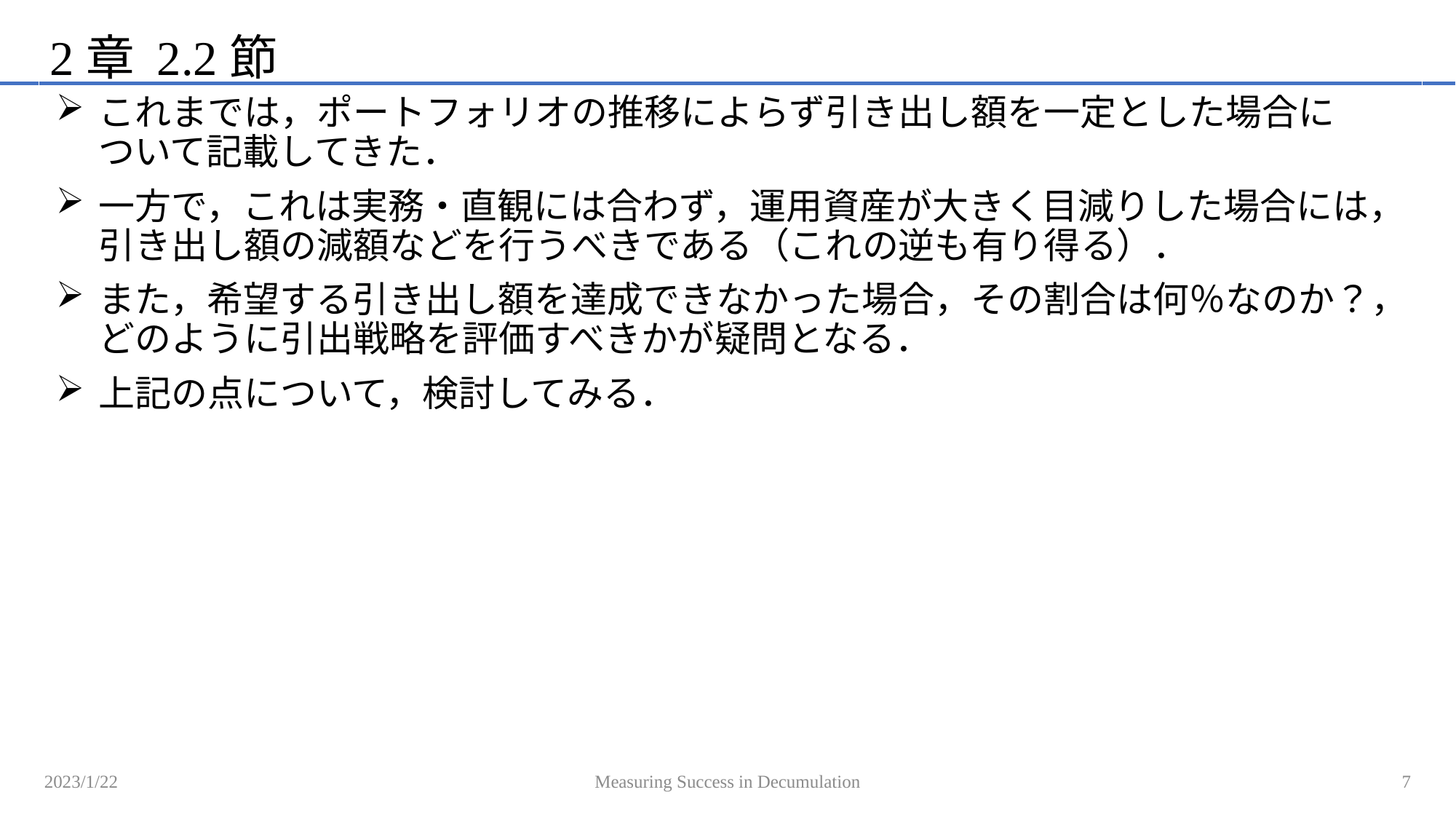

# 2章 2.2節
これまでは，ポートフォリオの推移によらず引き出し額を一定とした場合に
ついて記載してきた．
一方で，これは実務・直観には合わず，運用資産が大きく目減りした場合には，引き出し額の減額などを行うべきである（これの逆も有り得る）．
また，希望する引き出し額を達成できなかった場合，その割合は何％なのか？，どのように引出戦略を評価すべきかが疑問となる．
上記の点について，検討してみる．

2023/1/22
7
Measuring Success in Decumulation